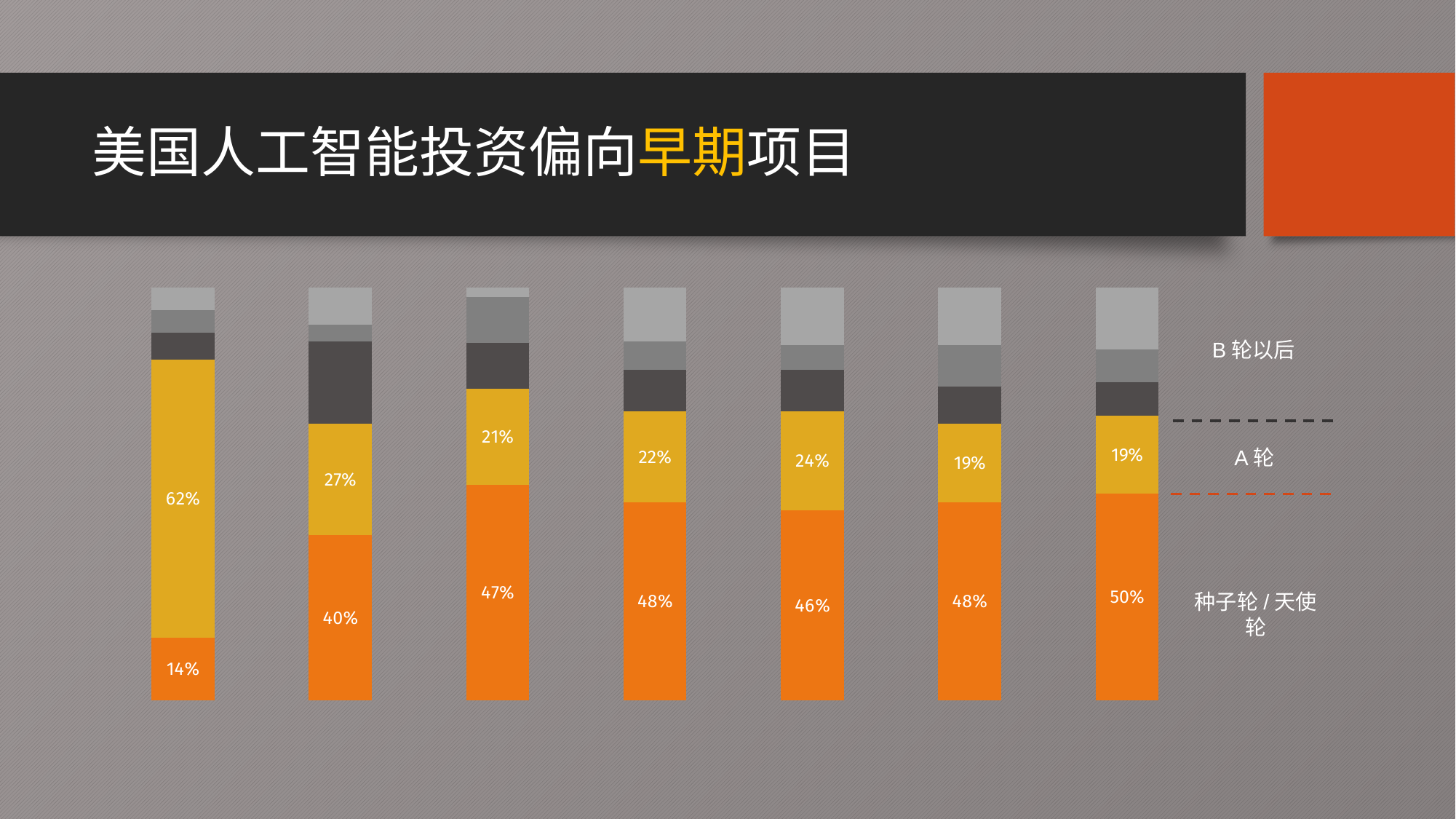

# 美国人工智能投资偏向早期项目

### Chart

| Category | 种子轮/天使轮 | A轮 | B轮 | C轮 | D轮 |
|---|---|---|---|---|---|
| 2010 | 14.0 | 62.0 | 6.0 | 5.0 | 5.0 |
| 2011 | 40.0 | 27.0 | 20.0 | 4.0 | 9.0 |
| 2012 | 47.0 | 21.0 | 10.0 | 10.0 | 2.0 |
| 2013 | 48.0 | 22.0 | 10.0 | 7.0 | 13.0 |
| 2014 | 46.0 | 24.0 | 10.0 | 6.0 | 14.0 |
| 2015 | 48.0 | 19.0 | 9.0 | 10.0 | 14.0 |
| 2016 | 50.0 | 19.0 | 8.0 | 8.0 | 15.0 |
B轮以后
A轮
种子轮/天使轮